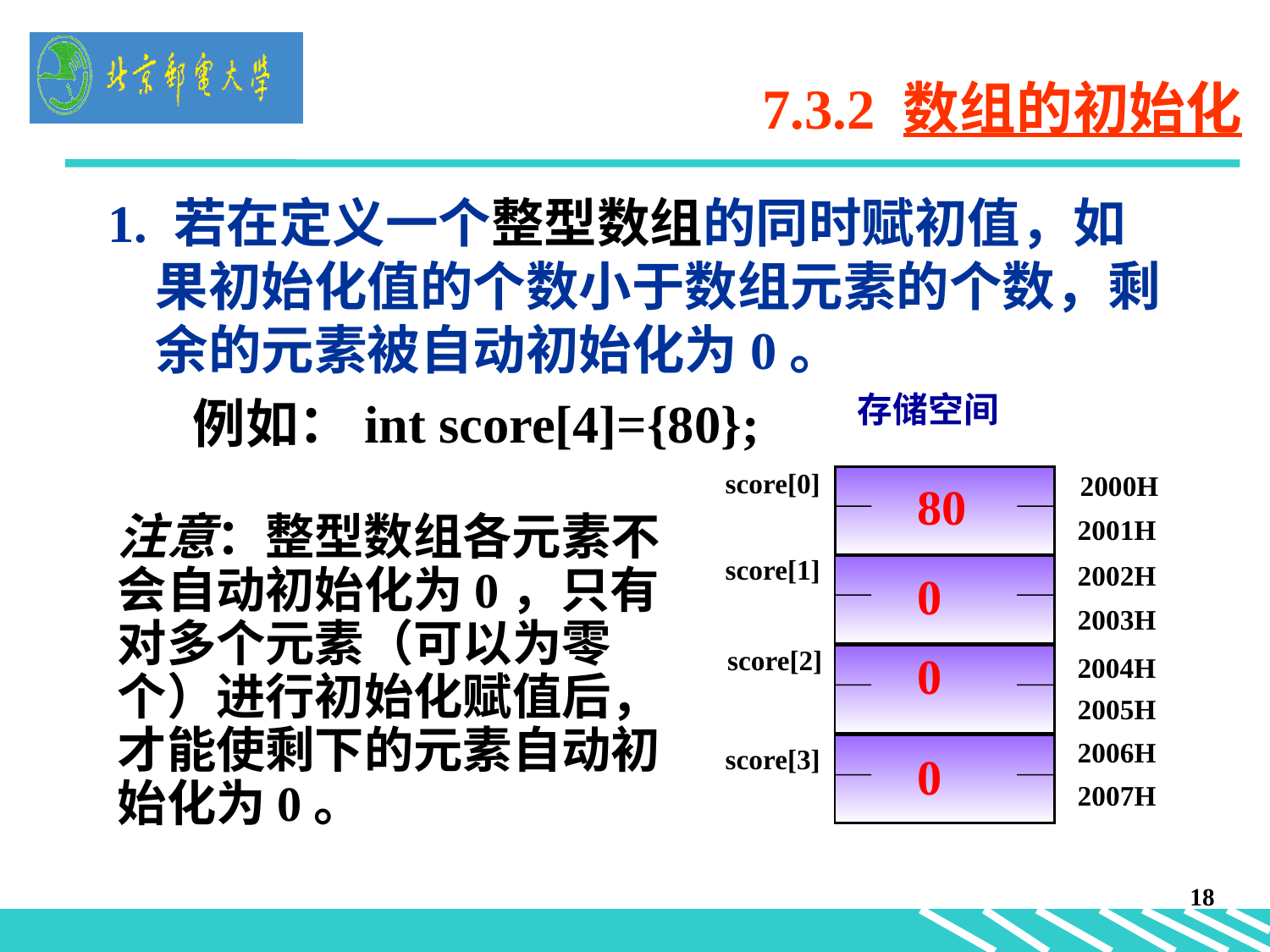

# 7.3.2 数组的初始化
1. 若在定义一个整型数组的同时赋初值，如果初始化值的个数小于数组元素的个数，剩余的元素被自动初始化为0。
      例如：int score[4]={80};

存储空间

score[0]
80
2001H

score[1]
2002H
0
2003H

0
score[2]
2005H

2006H
score[3]
0
2007H
2000H
2004H
注意：整型数组各元素不会自动初始化为0，只有对多个元素（可以为零个）进行初始化赋值后，才能使剩下的元素自动初始化为0。
18